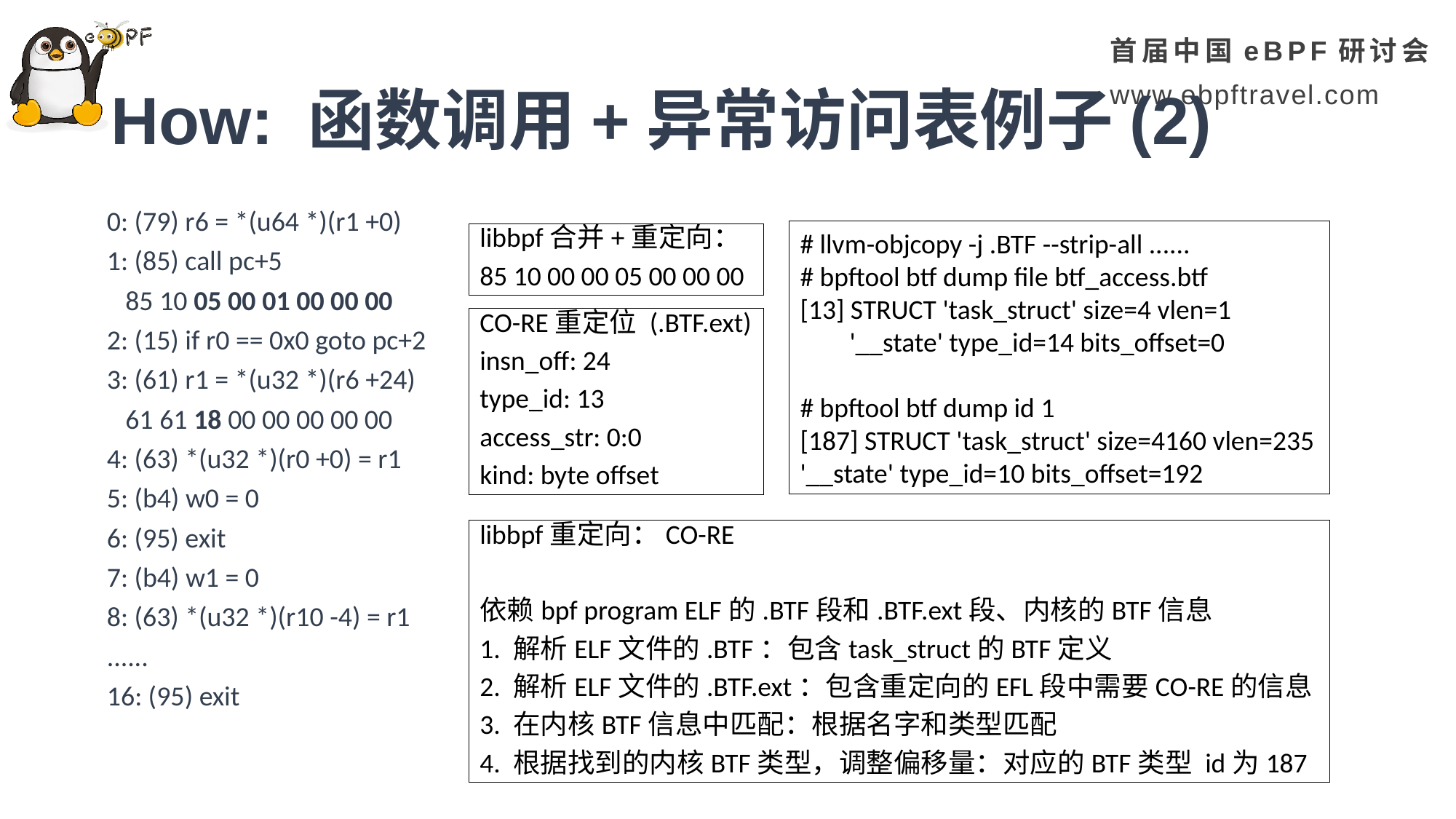

# How: 函数调用+异常访问表例子(2)
0: (79) r6 = *(u64 *)(r1 +0)
1: (85) call pc+5
   85 10 05 00 01 00 00 00
2: (15) if r0 == 0x0 goto pc+2
3: (61) r1 = *(u32 *)(r6 +24)
   61 61 18 00 00 00 00 00
4: (63) *(u32 *)(r0 +0) = r1
5: (b4) w0 = 0
6: (95) exit
7: (b4) w1 = 0
8: (63) *(u32 *)(r10 -4) = r1
......
16: (95) exit
# llvm-objcopy -j .BTF --strip-all ......
# bpftool btf dump file btf_access.btf
[13] STRUCT 'task_struct' size=4 vlen=1
        '__state' type_id=14 bits_offset=0

# bpftool btf dump id 1
[187] STRUCT 'task_struct' size=4160 vlen=235
'__state' type_id=10 bits_offset=192
libbpf合并+重定向：
85 10 00 00 05 00 00 00
CO-RE重定位 (.BTF.ext)
insn_off: 24
type_id: 13
access_str: 0:0
kind: byte offset
libbpf重定向：CO-RE

依赖bpf program ELF的.BTF段和.BTF.ext段、内核的BTF信息
1. 解析ELF文件的.BTF：包含task_struct的BTF定义
2. 解析ELF文件的.BTF.ext：包含重定向的EFL段中需要CO-RE的信息
3. 在内核BTF信息中匹配：根据名字和类型匹配
4. 根据找到的内核BTF类型，调整偏移量：对应的BTF类型 id为187